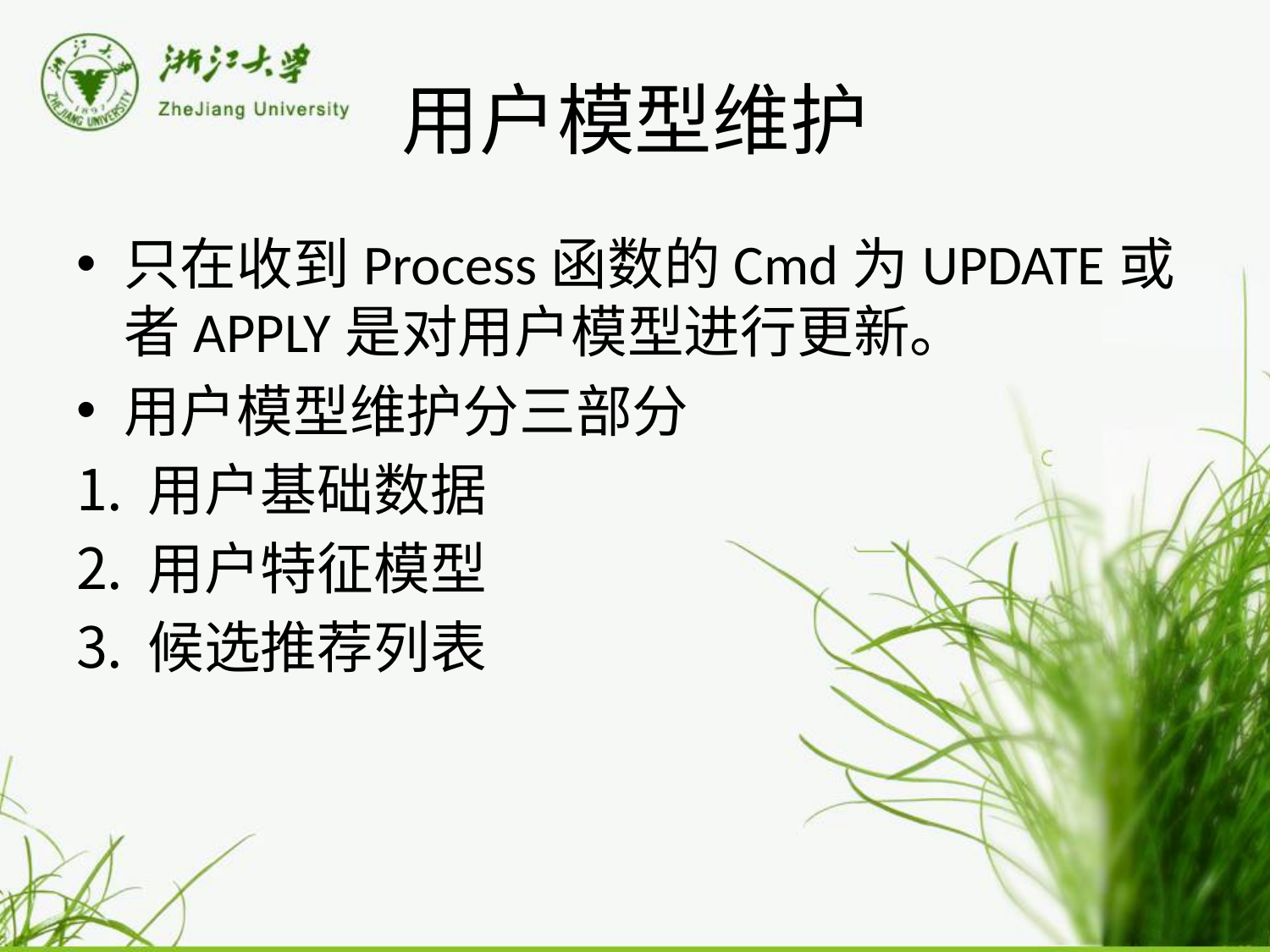

# 用户模型维护
只在收到Process函数的Cmd为UPDATE或者APPLY是对用户模型进行更新。
用户模型维护分三部分
用户基础数据
用户特征模型
候选推荐列表